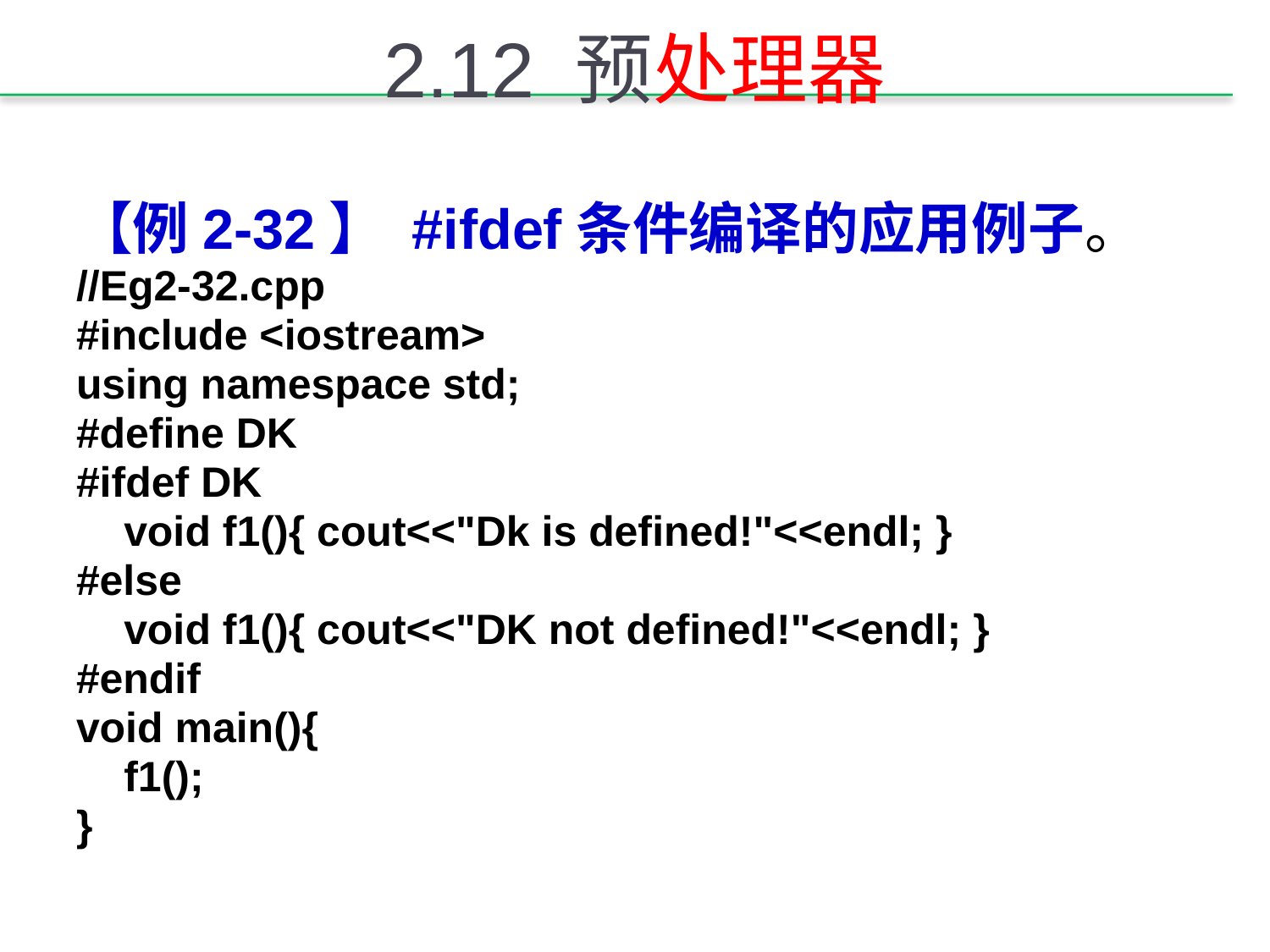

# 2.12 预处理器
【例2-32】 #ifdef条件编译的应用例子。
//Eg2-32.cpp
#include <iostream>
using namespace std;
#define DK
#ifdef DK
	void f1(){ cout<<"Dk is defined!"<<endl; }
#else
	void f1(){ cout<<"DK not defined!"<<endl; }
#endif
void main(){
	f1();
}